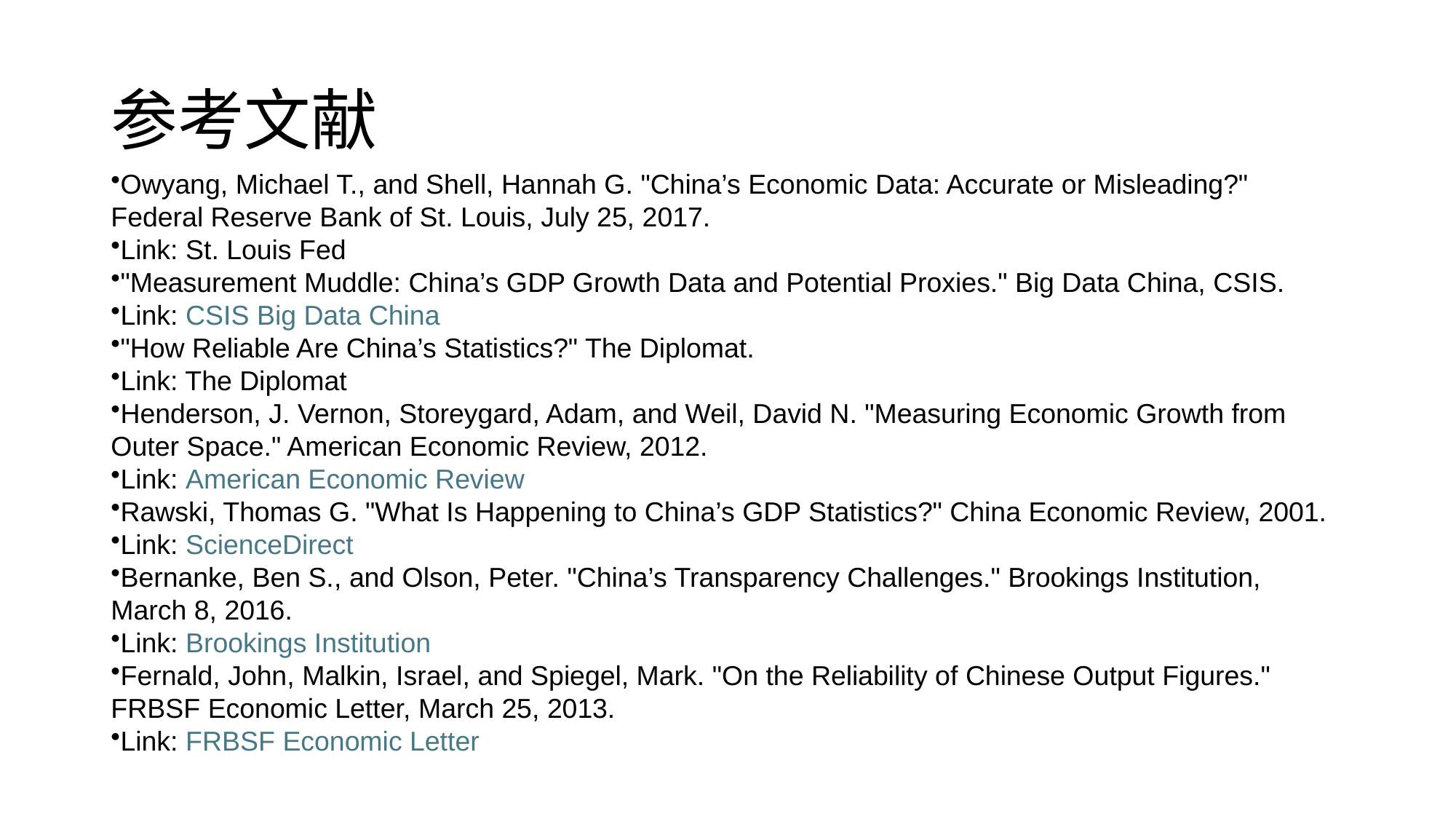

# 参考文献
Owyang, Michael T., and Shell, Hannah G. "China’s Economic Data: Accurate or Misleading?" Federal Reserve Bank of St. Louis, July 25, 2017.
Link: St. Louis Fed
"Measurement Muddle: China’s GDP Growth Data and Potential Proxies." Big Data China, CSIS.
Link: CSIS Big Data China
"How Reliable Are China’s Statistics?" The Diplomat.
Link: The Diplomat
Henderson, J. Vernon, Storeygard, Adam, and Weil, David N. "Measuring Economic Growth from Outer Space." American Economic Review, 2012.
Link: American Economic Review
Rawski, Thomas G. "What Is Happening to China’s GDP Statistics?" China Economic Review, 2001.
Link: ScienceDirect
Bernanke, Ben S., and Olson, Peter. "China’s Transparency Challenges." Brookings Institution, March 8, 2016.
Link: Brookings Institution
Fernald, John, Malkin, Israel, and Spiegel, Mark. "On the Reliability of Chinese Output Figures." FRBSF Economic Letter, March 25, 2013.
Link: FRBSF Economic Letter